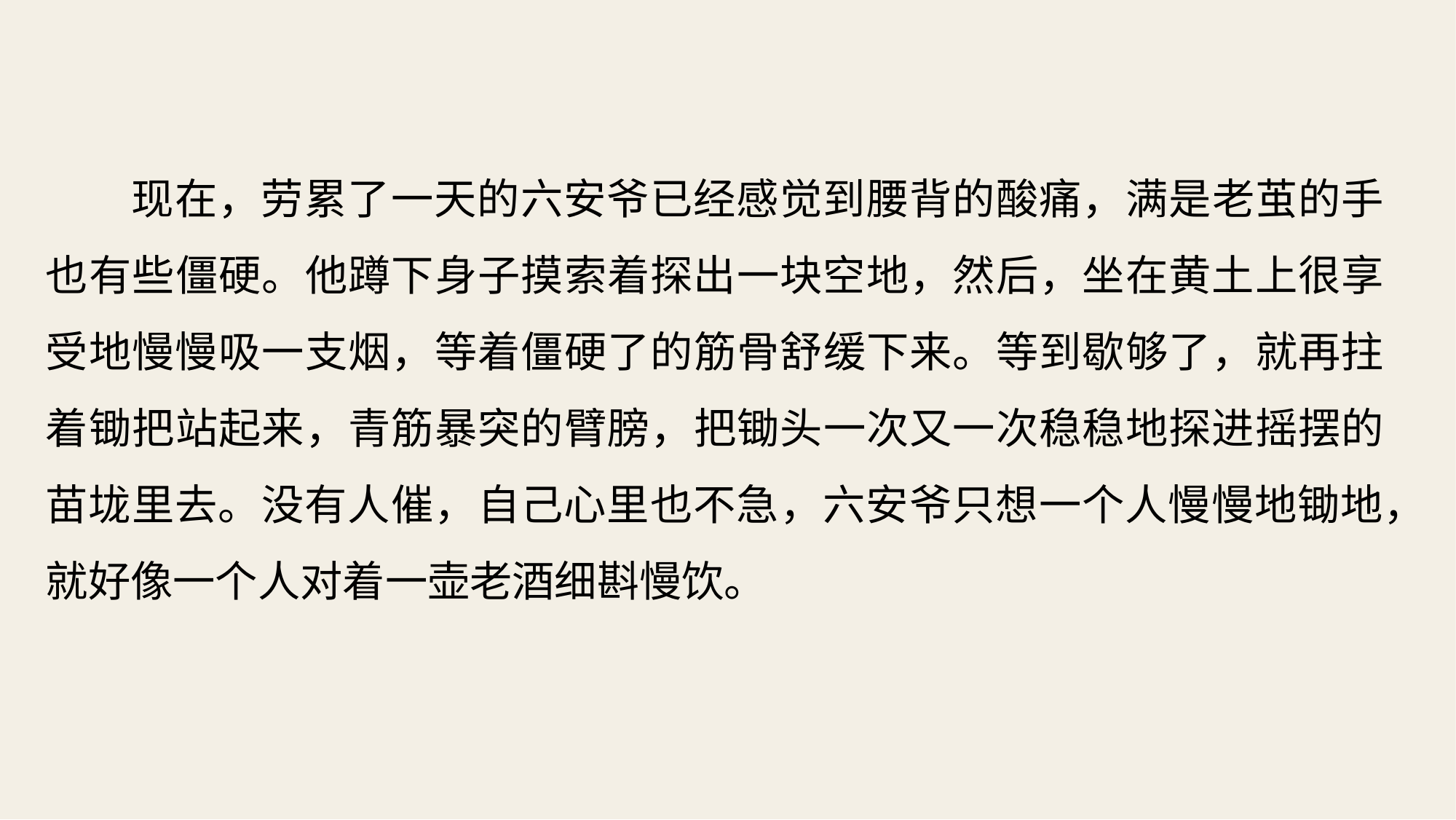

现在，劳累了一天的六安爷已经感觉到腰背的酸痛，满是老茧的手也有些僵硬。他蹲下身子摸索着探出一块空地，然后，坐在黄土上很享受地慢慢吸一支烟，等着僵硬了的筋骨舒缓下来。等到歇够了，就再拄着锄把站起来，青筋暴突的臂膀，把锄头一次又一次稳稳地探进摇摆的苗垅里去。没有人催，自己心里也不急，六安爷只想一个人慢慢地锄地，就好像一个人对着一壶老酒细斟慢饮。